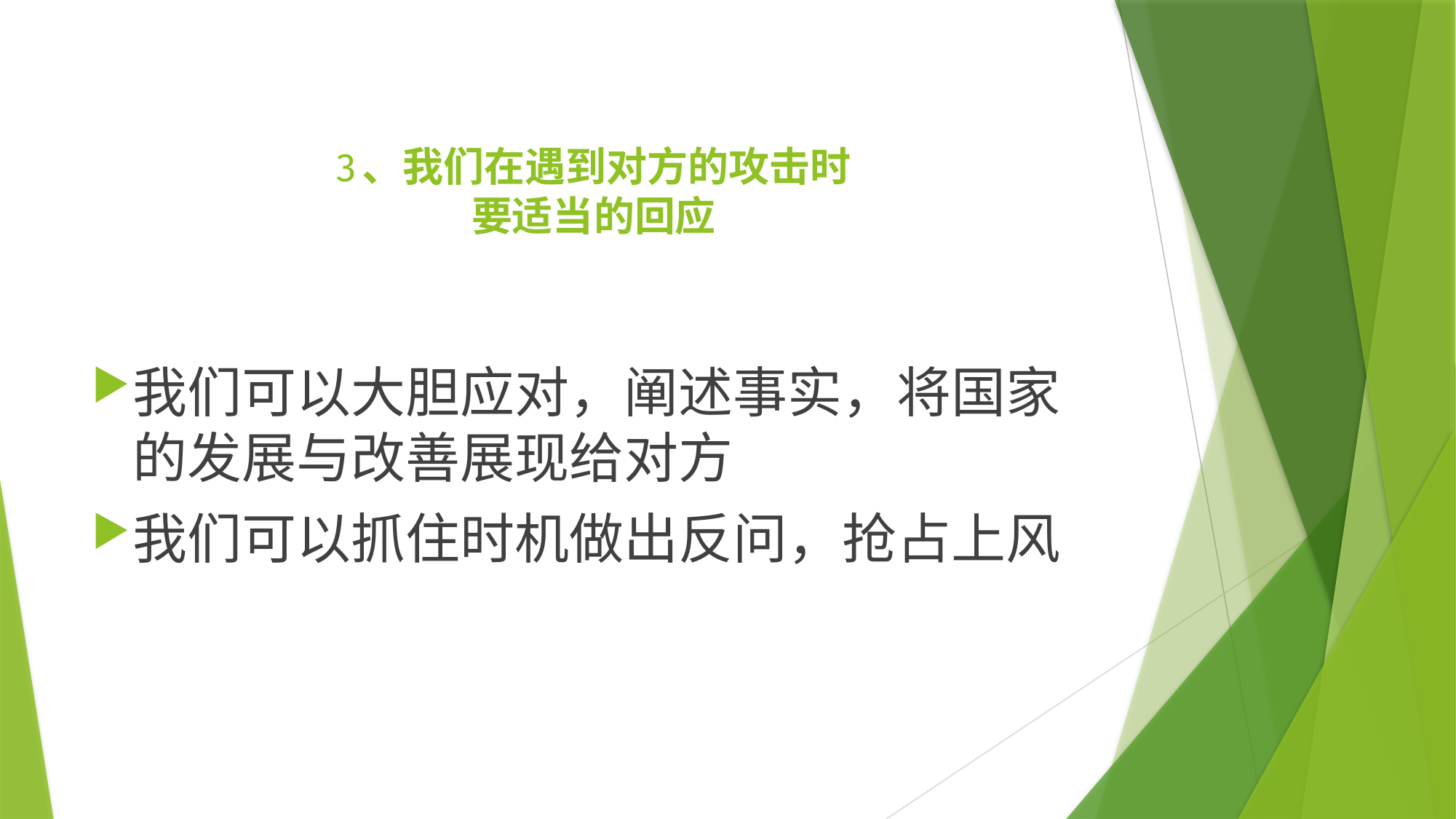

# 3、我们在遇到对方的攻击时 要适当的回应
我们可以大胆应对，阐述事实，将国家的发展与改善展现给对方
我们可以抓住时机做出反问，抢占上风